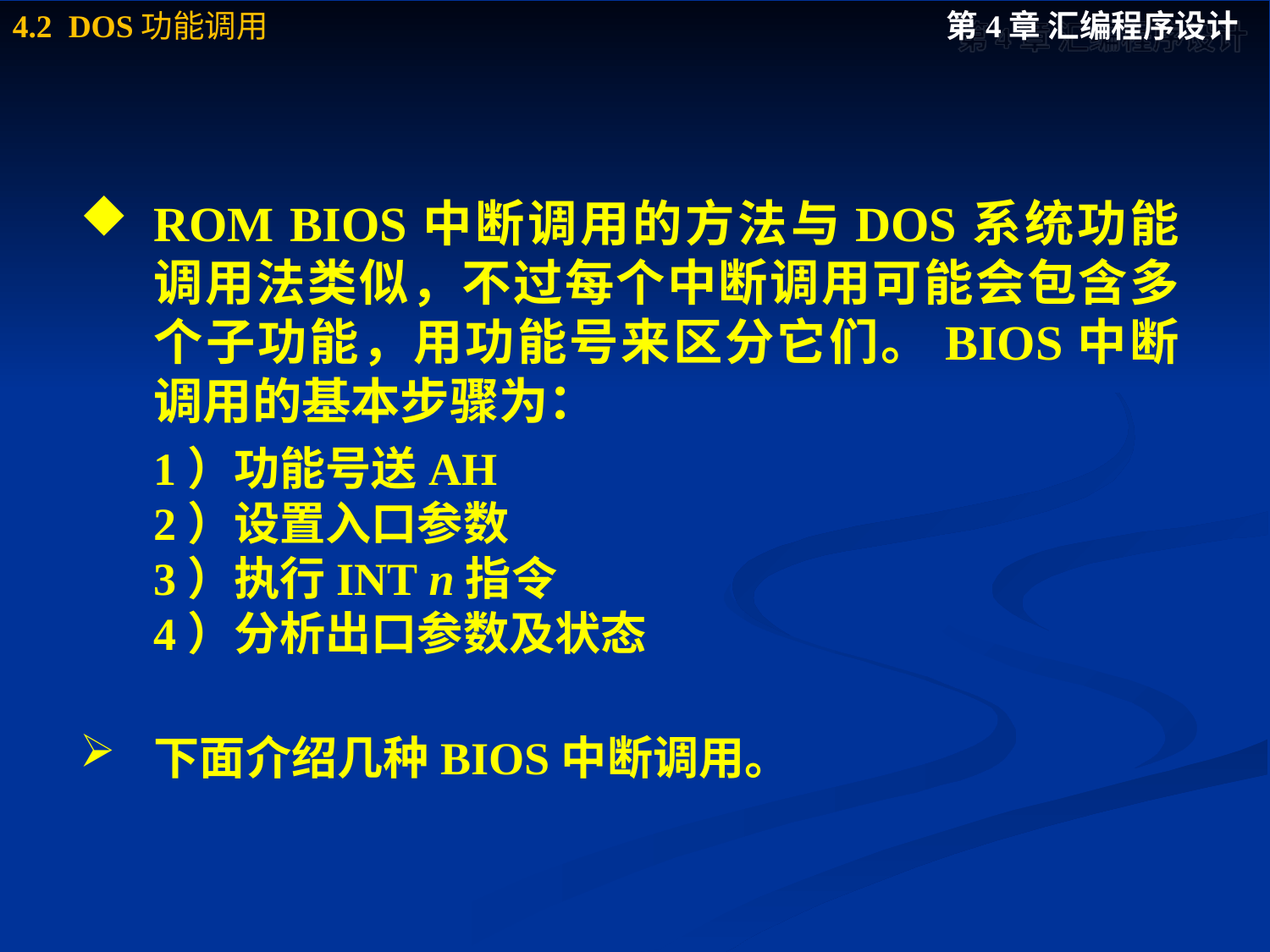

#
ROM BIOS中断调用的方法与DOS系统功能调用法类似，不过每个中断调用可能会包含多个子功能，用功能号来区分它们。BIOS中断调用的基本步骤为：
	1）功能号送AH
	2）设置入口参数
	3）执行INT n指令
	4）分析出口参数及状态

下面介绍几种BIOS中断调用。